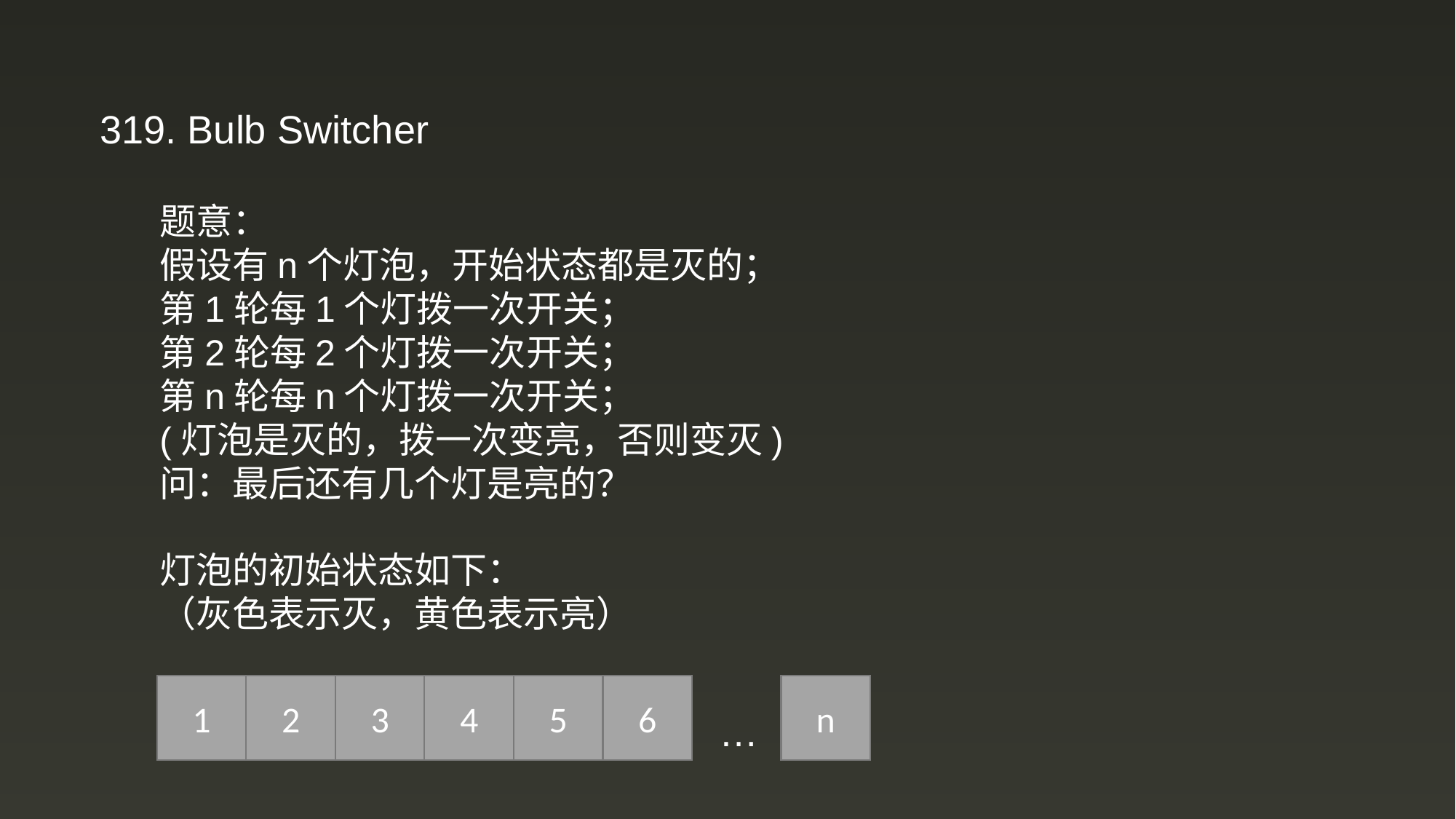

319. Bulb Switcher
题意：
假设有n个灯泡，开始状态都是灭的；
第1轮每1个灯拨一次开关；
第2轮每2个灯拨一次开关；
第n轮每n个灯拨一次开关；
(灯泡是灭的，拨一次变亮，否则变灭)
问：最后还有几个灯是亮的？

灯泡的初始状态如下：
（灰色表示灭，黄色表示亮）
1
2
3
4
5
6
n
…